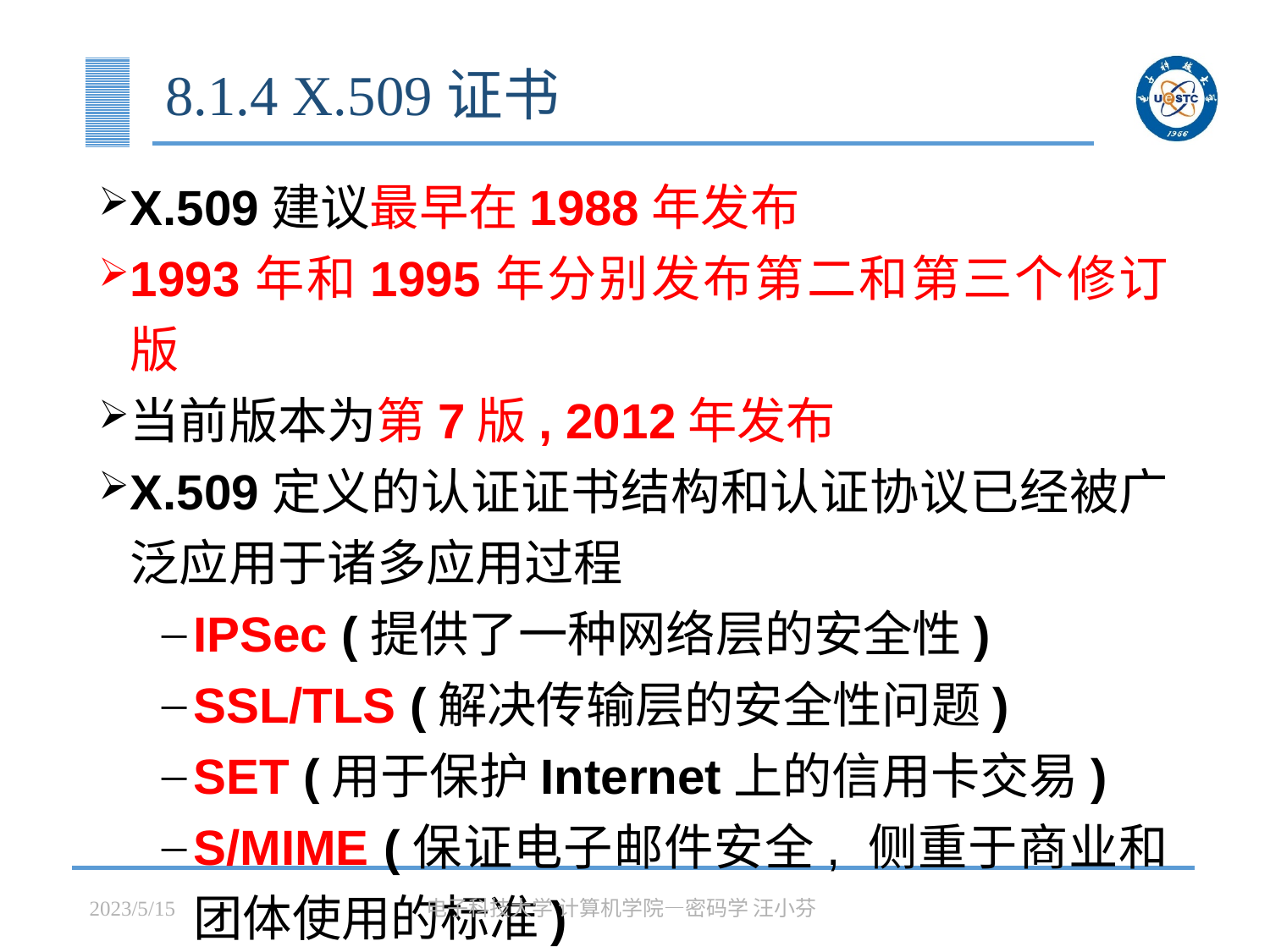

# 8.1.4 X.509证书
X.509建议最早在1988年发布
1993年和1995年分别发布第二和第三个修订版
当前版本为第7版, 2012年发布
X.509定义的认证证书结构和认证协议已经被广泛应用于诸多应用过程
IPSec (提供了一种网络层的安全性)
SSL/TLS (解决传输层的安全性问题)
SET (用于保护Internet上的信用卡交易)
S/MIME (保证电子邮件安全, 侧重于商业和团体使用的标准)
2023/5/15
电子科技大学 计算机学院—密码学 汪小芬